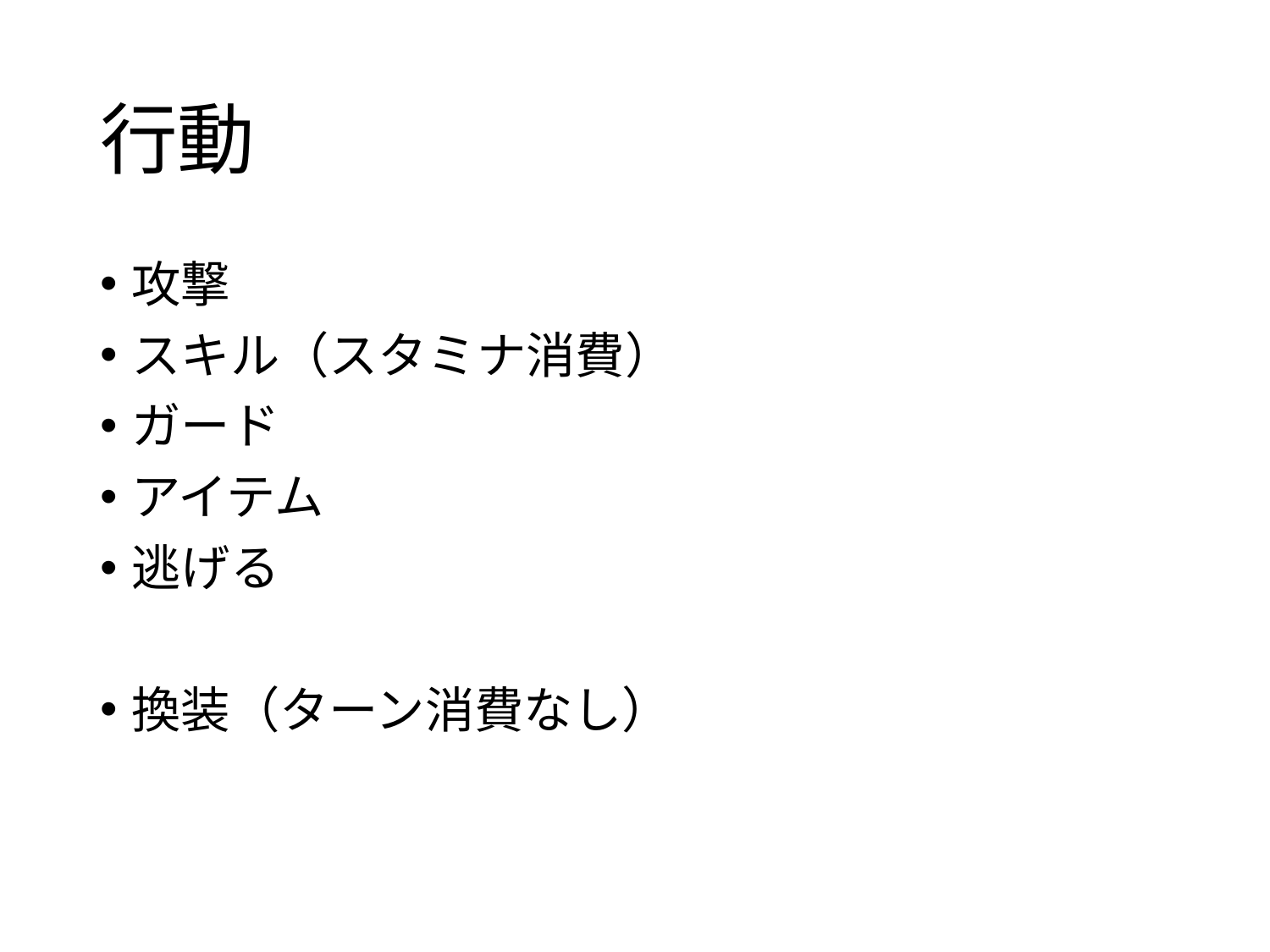

# 行動
攻撃
スキル（スタミナ消費）
ガード
アイテム
逃げる

換装（ターン消費なし）